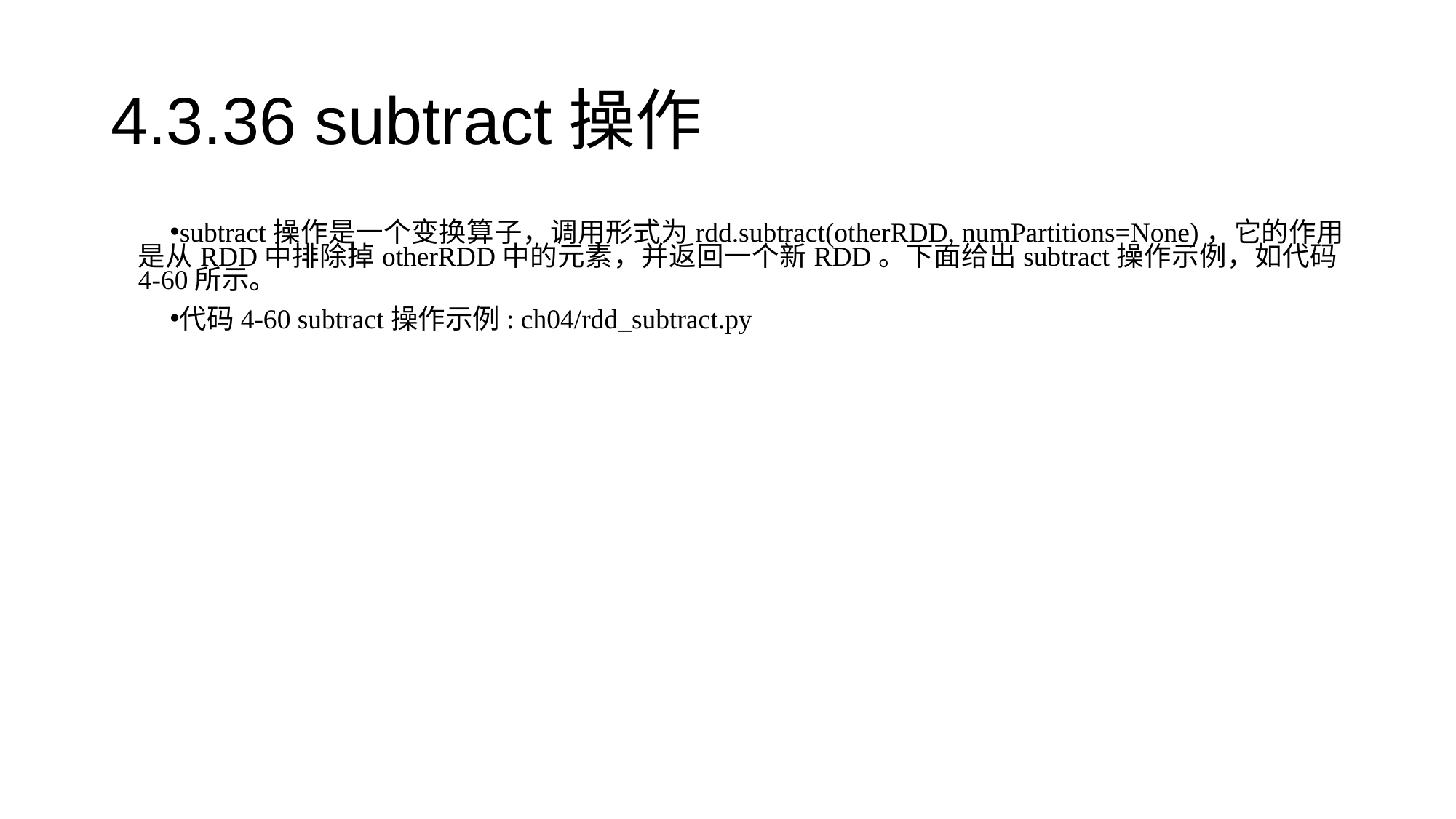

# 4.3.36 subtract操作
subtract操作是一个变换算子，调用形式为rdd.subtract(otherRDD, numPartitions=None)，它的作用是从RDD中排除掉otherRDD中的元素，并返回一个新RDD。下面给出subtract操作示例，如代码4-60所示。
代码4-60 subtract操作示例: ch04/rdd_subtract.py